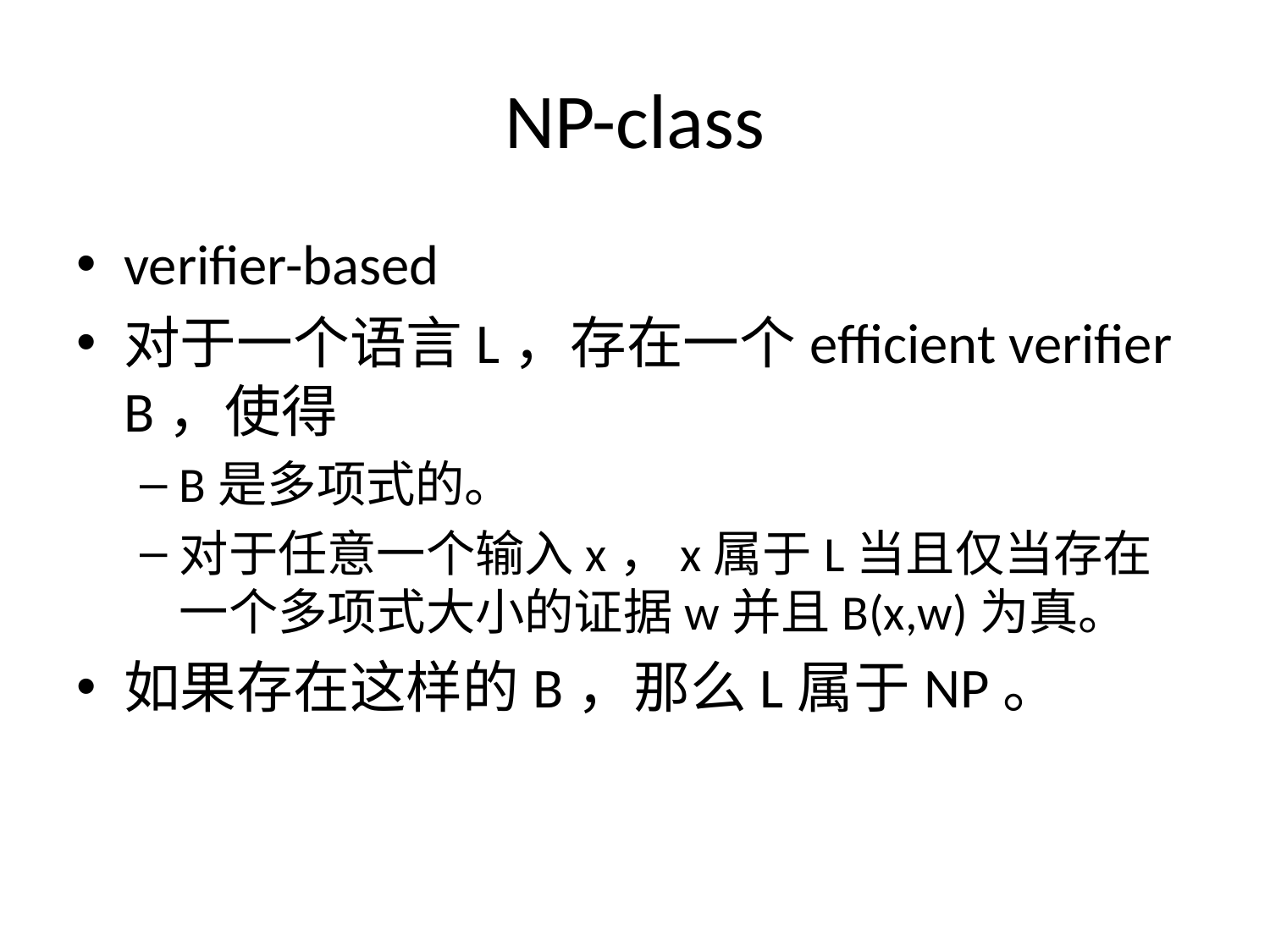

# NP-class
verifier-based
对于一个语言L，存在一个efficient verifier B，使得
B是多项式的。
对于任意一个输入x，x属于L当且仅当存在一个多项式大小的证据w并且B(x,w)为真。
如果存在这样的B，那么L属于NP。